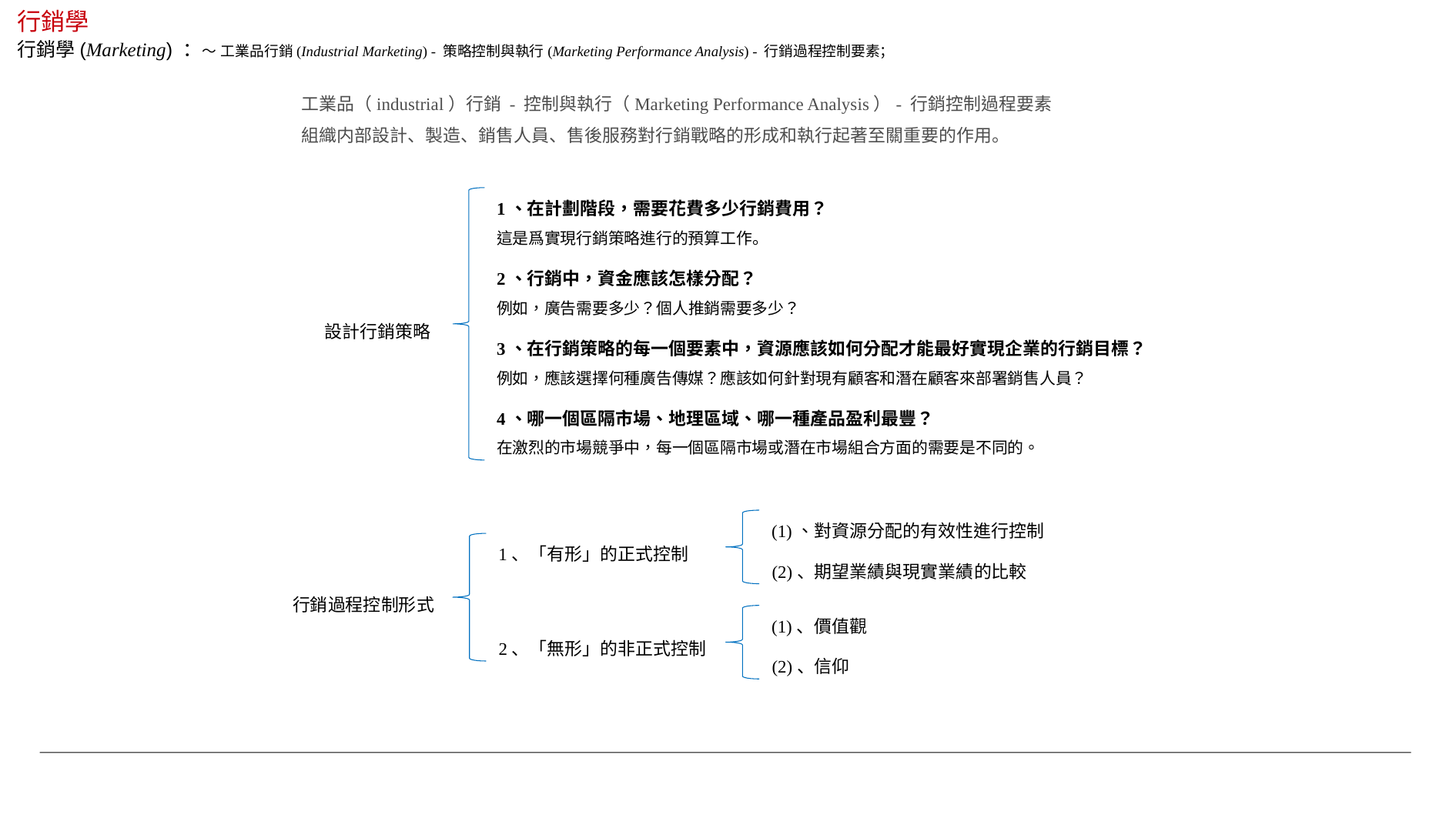

行銷學
行銷學(Marketing) ：～ 工業品行銷(Industrial Marketing) - 策略控制與執行(Marketing Performance Analysis) - 行銷過程控制要素；
工業品（industrial）行銷 - 控制與執行（Marketing Performance Analysis）- 行銷控制過程要素
組織内部設計、製造、銷售人員、售後服務對行銷戰略的形成和執行起著至關重要的作用。
1、在計劃階段，需要花費多少行銷費用？
這是爲實現行銷策略進行的預算工作。

2、行銷中，資金應該怎樣分配？
例如，廣告需要多少？個人推銷需要多少？
設計行銷策略
3、在行銷策略的每一個要素中，資源應該如何分配才能最好實現企業的行銷目標？
例如，應該選擇何種廣告傳媒？應該如何針對現有顧客和潛在顧客來部署銷售人員？
4、哪一個區隔市場、地理區域、哪一種產品盈利最豐？
在激烈的市場競爭中，每一個區隔市場或潛在市場組合方面的需要是不同的。
(1)、對資源分配的有效性進行控制

1、「有形」的正式控制

(2)、期望業績與現實業績的比較
行銷過程控制形式
(1)、價值觀

2、「無形」的非正式控制
(2)、信仰